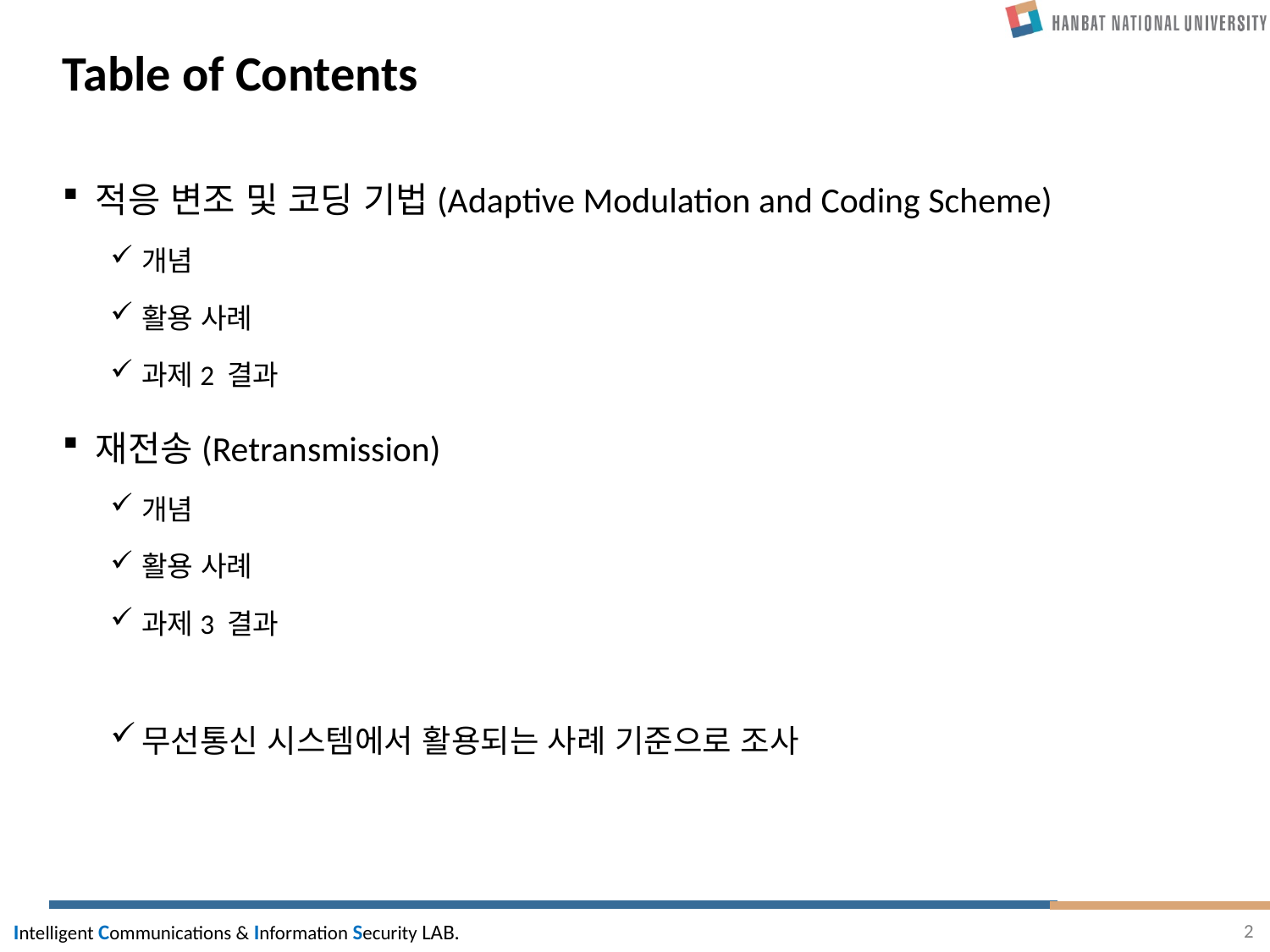

# Table of Contents
적응 변조 및 코딩 기법(Adaptive Modulation and Coding Scheme)
개념
활용 사례
과제2 결과
재전송(Retransmission)
개념
활용 사례
과제3 결과

무선통신 시스템에서 활용되는 사례 기준으로 조사
2